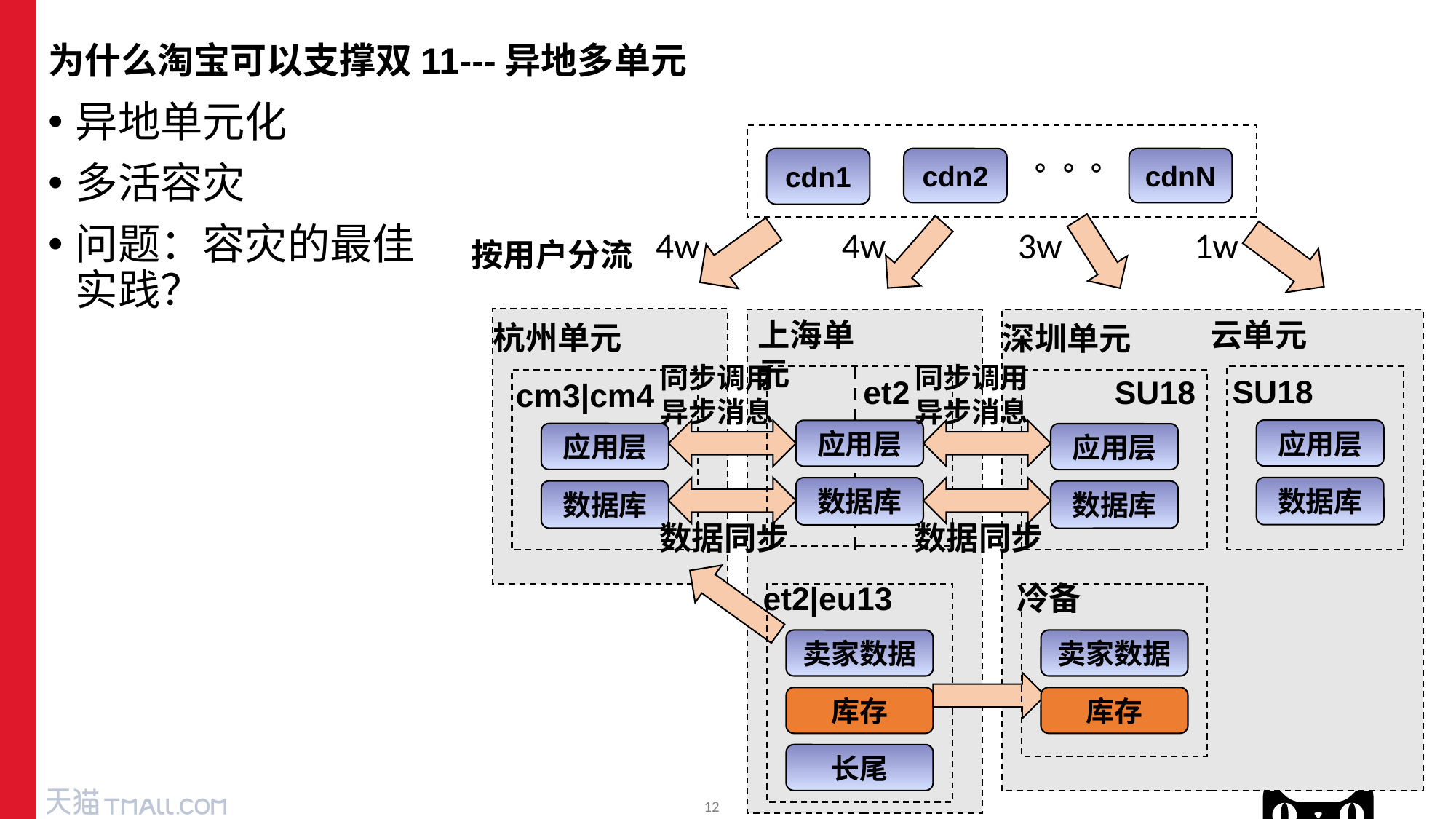

# 为什么淘宝可以支撑双11---异地多单元
异地单元化
多活容灾
问题：容灾的最佳实践？

。。。
cdn1
cdn2
cdnN
4w
4w
3w
1w

按用户分流

云单元

上海单元
杭州单元
深圳单元
同步调用
异步消息
同步调用
异步消息

SU18
et2
SU18

cm3|cm4

应用层

应用层

应用层
应用层
数据库
数据库

数据库
数据库
数据同步
数据同步
et2|eu13
冷备

卖家数据
卖家数据

库存
库存
长尾